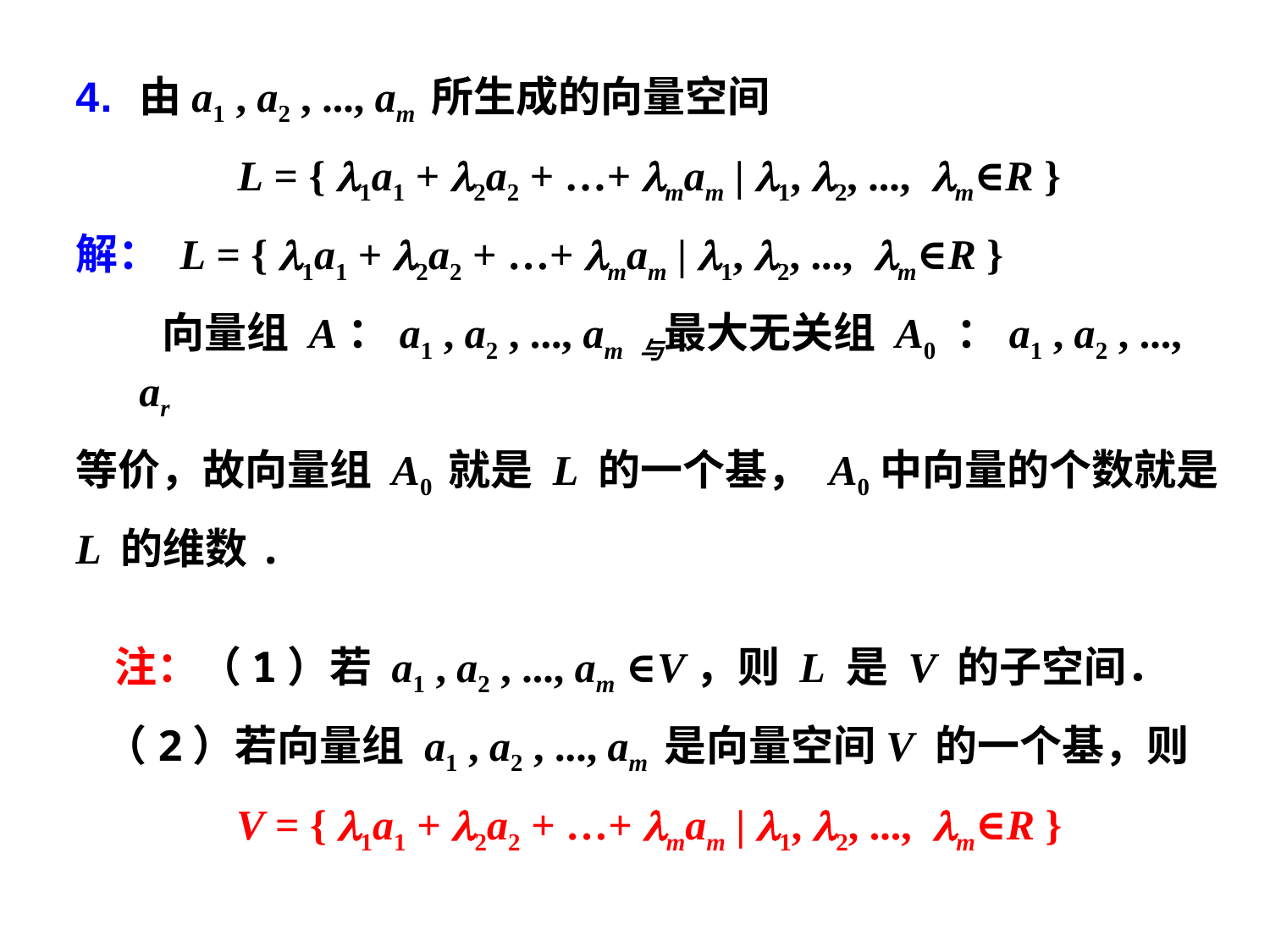

由a1 , a2 , ..., am 所生成的向量空间
L = { λ1a1 + λ2a2 + …+ λmam | λ1, λ2, ..., λm∈R }
解： L = { λ1a1 + λ2a2 + …+ λmam | λ1, λ2, ..., λm∈R }
        向量组 A：a1 , a2 , ..., am 与最大无关组 A0 ：a1 , a2 , ..., ar
等价，故向量组 A0 就是 L 的一个基， A0中向量的个数就是
L 的维数.
   注：（1）若 a1 , a2 , ..., am ∈V，则 L 是 V 的子空间．
  （2）若向量组 a1 , a2 , ..., am 是向量空间V 的一个基，则
V = { λ1a1 + λ2a2 + …+ λmam | λ1, λ2, ..., λm∈R }